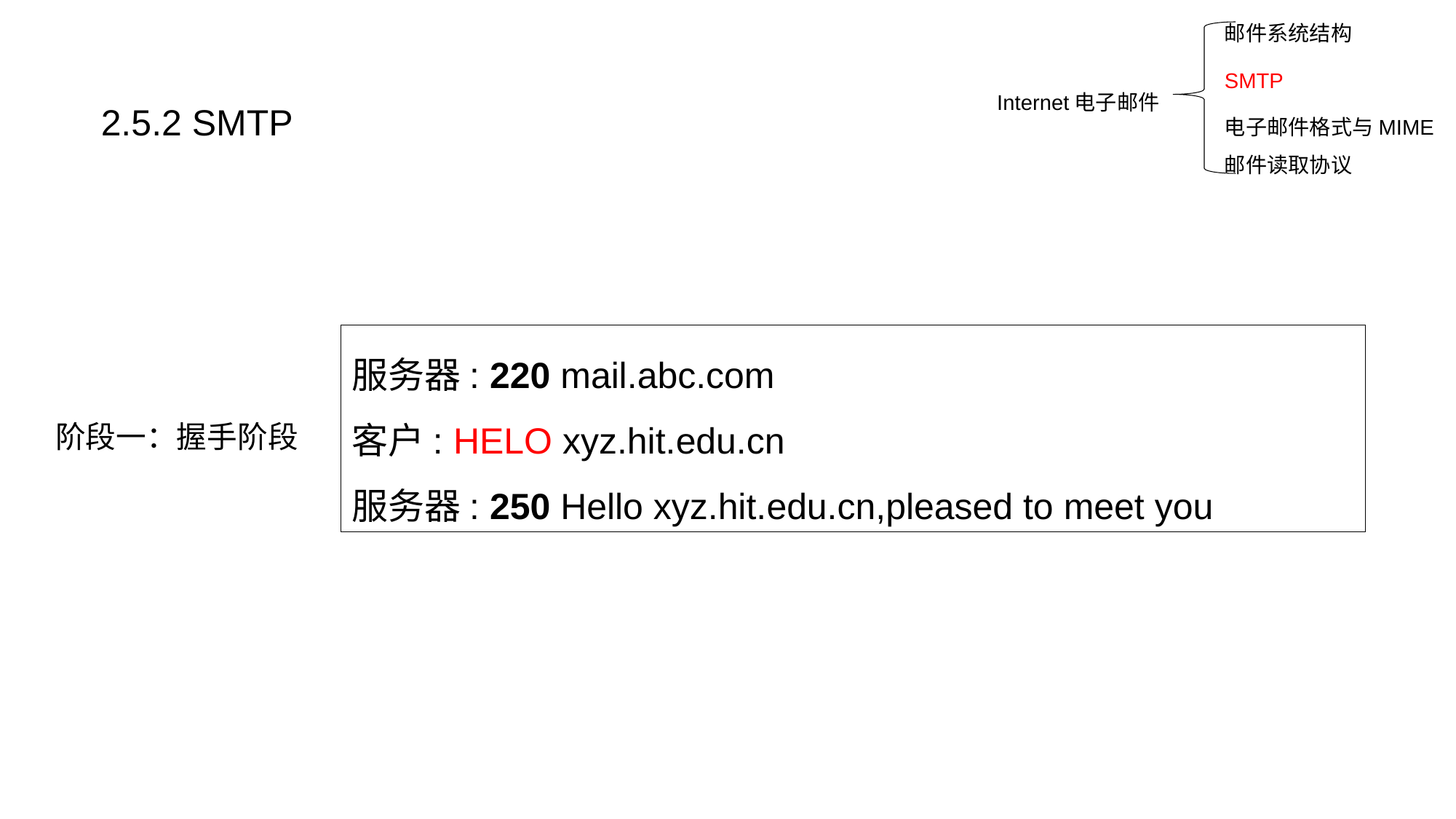

邮件系统结构

SMTP
2.5.2 SMTP
Internet电子邮件
电子邮件格式与MIME
邮件读取协议
服务器: 220 mail.abc.com
客户: HELO xyz.hit.edu.cn
服务器: 250 Hello xyz.hit.edu.cn,pleased to meet you
阶段一：握手阶段